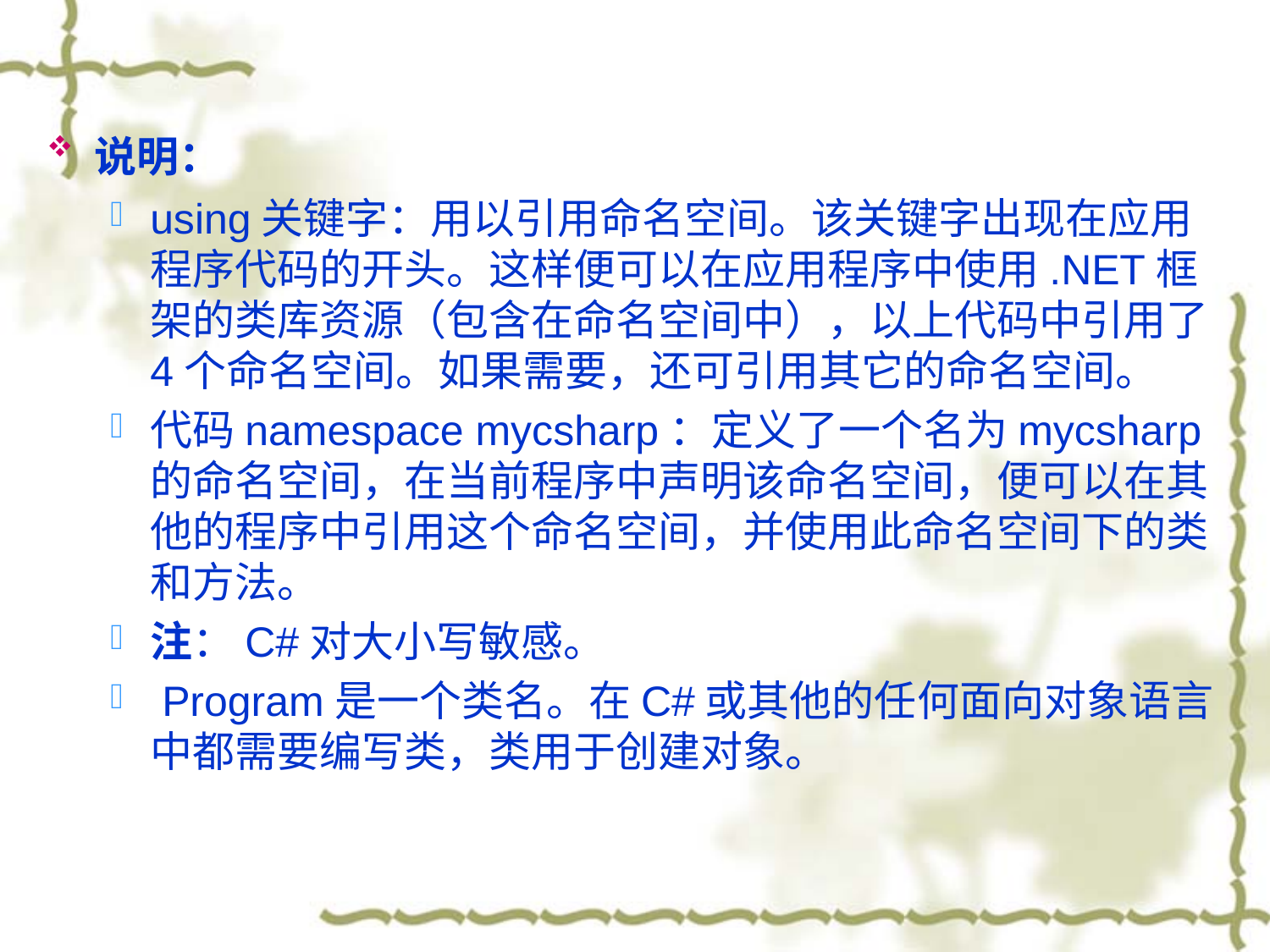

说明：
using关键字：用以引用命名空间。该关键字出现在应用程序代码的开头。这样便可以在应用程序中使用.NET框架的类库资源（包含在命名空间中），以上代码中引用了4个命名空间。如果需要，还可引用其它的命名空间。
代码namespace mycsharp：定义了一个名为mycsharp的命名空间，在当前程序中声明该命名空间，便可以在其他的程序中引用这个命名空间，并使用此命名空间下的类和方法。
注：C#对大小写敏感。
 Program是一个类名。在C#或其他的任何面向对象语言中都需要编写类，类用于创建对象。